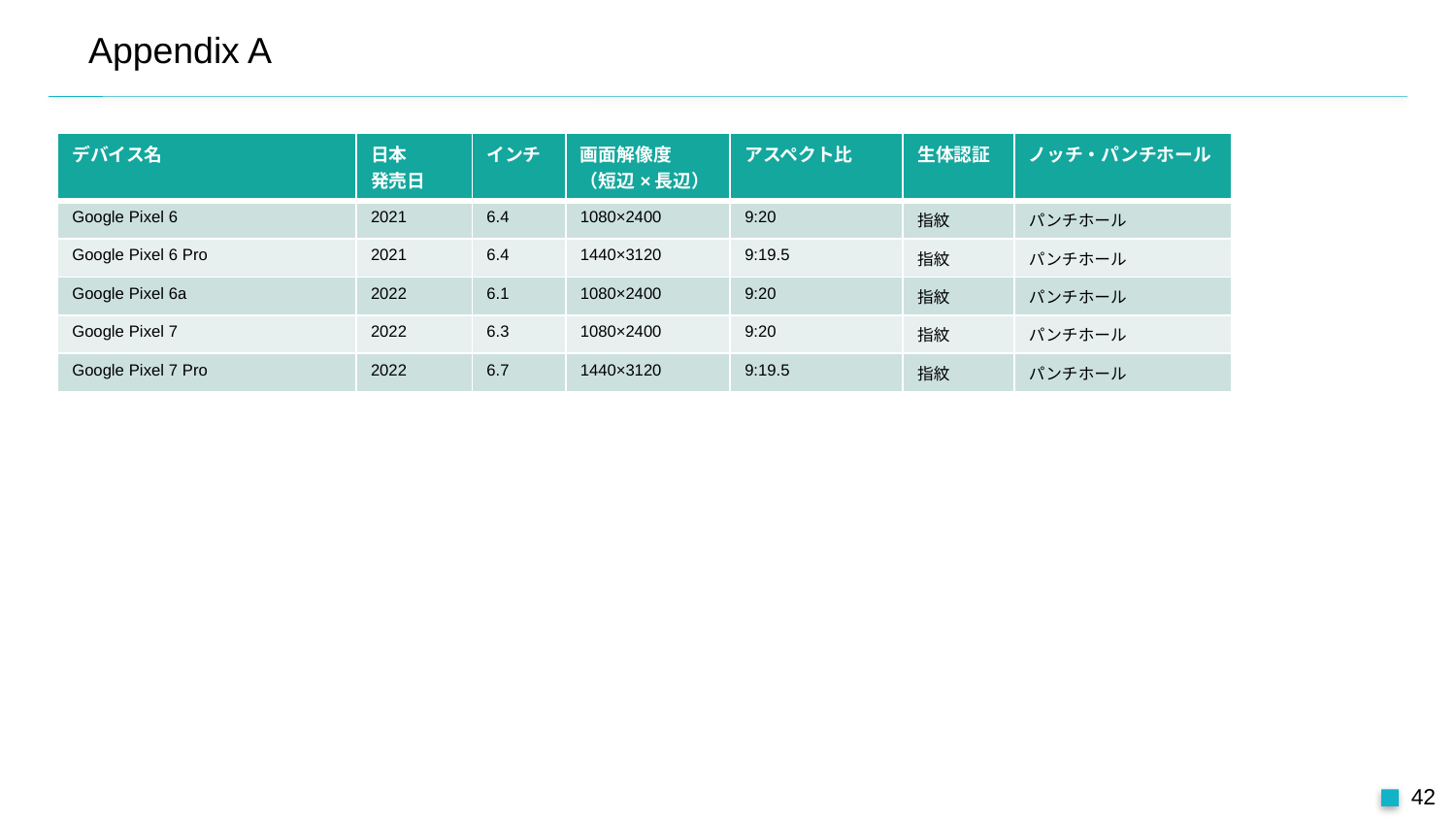

# Appendix A
| デバイス名 | 日本 発売日 | インチ | 画面解像度 （短辺×長辺） | アスペクト比 | 生体認証 | ノッチ・パンチホール |
| --- | --- | --- | --- | --- | --- | --- |
| Google Pixel 6 | 2021 | 6.4 | 1080×2400 | 9:20 | 指紋 | パンチホール |
| Google Pixel 6 Pro | 2021 | 6.4 | 1440×3120 | 9:19.5 | 指紋 | パンチホール |
| Google Pixel 6a | 2022 | 6.1 | 1080×2400 | 9:20 | 指紋 | パンチホール |
| Google Pixel 7 | 2022 | 6.3 | 1080×2400 | 9:20 | 指紋 | パンチホール |
| Google Pixel 7 Pro | 2022 | 6.7 | 1440×3120 | 9:19.5 | 指紋 | パンチホール |